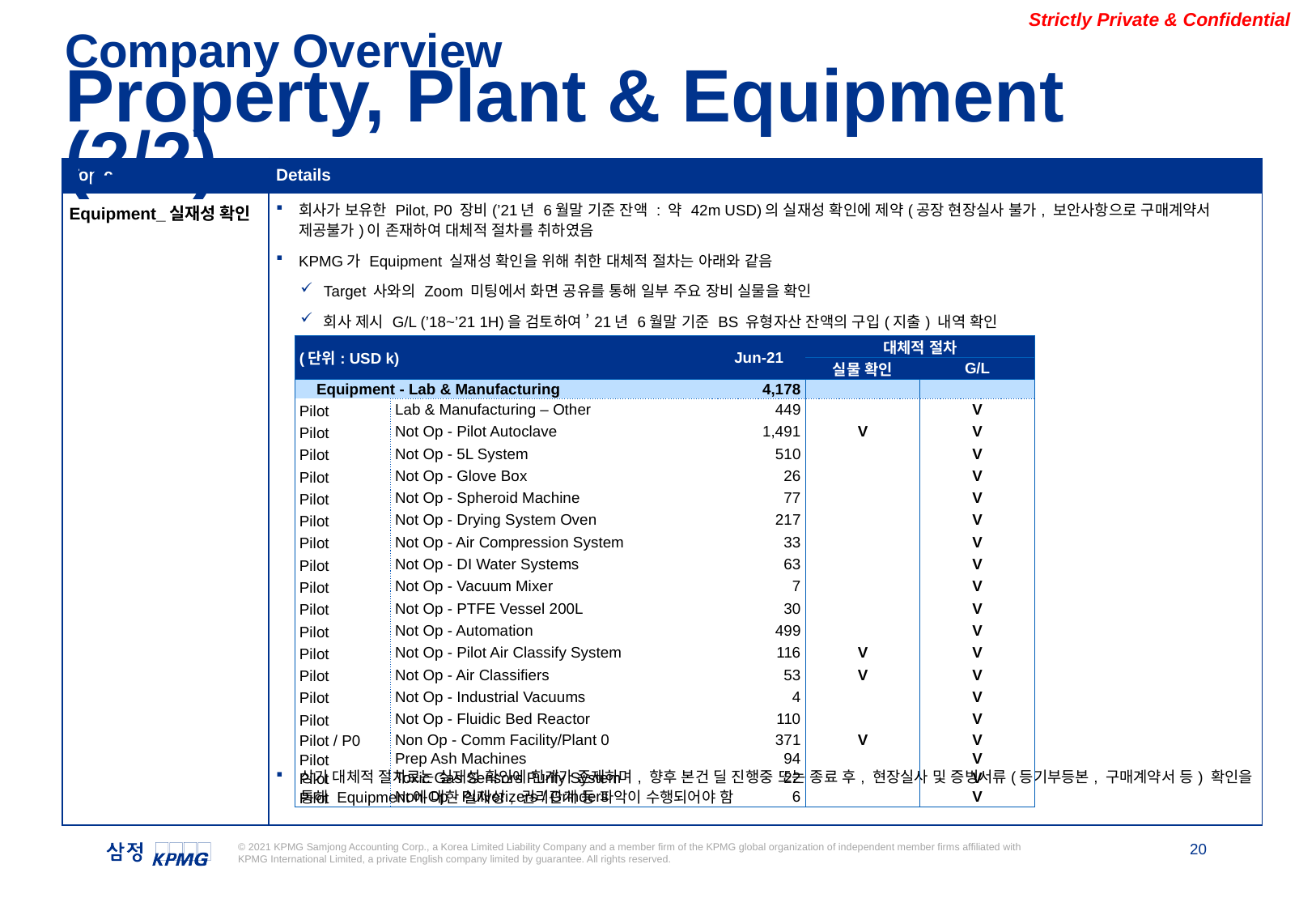

Company Overview
Property, Plant & Equipment (2/2)
| Topic | Details |
| --- | --- |
| Equipment\_실재성 확인 | 회사가 보유한 Pilot, P0 장비(’21년 6월말 기준 잔액 : 약 42m USD)의 실재성 확인에 제약(공장 현장실사 불가, 보안사항으로 구매계약서 제공불가)이 존재하여 대체적 절차를 취하였음 KPMG가 Equipment 실재성 확인을 위해 취한 대체적 절차는 아래와 같음 Target 사와의 Zoom 미팅에서 화면 공유를 통해 일부 주요 장비 실물을 확인 회사 제시 G/L (’18~’21 1H)을 검토하여 ’21년 6월말 기준 BS 유형자산 잔액의 구입(지출) 내역 확인 상기 대체적 절차로는 실재성 확인에 한계가 존재하며, 향후 본건 딜 진행중 또는 종료 후, 현장실사 및 증빙서류(등기부등본, 구매계약서 등) 확인을 통해 Equipment에 대한 실재성, 권리관계 등 파악이 수행되어야 함 |
| (단위: USD k) |  | Jun-21 | 대체적 절차 |  |
| --- | --- | --- | --- | --- |
| (단위: 천USD) |  | Jun-21 | 실물 확인 | G/L |
| Equipment - Lab & Manufacturing |  | 4,178 |  |  |
| Pilot | Lab & Manufacturing – Other | 449 |  | V |
| Pilot | Not Op - Pilot Autoclave | 1,491 | V | V |
| Pilot | Not Op - 5L System | 510 |  | V |
| Pilot | Not Op - Glove Box | 26 |  | V |
| Pilot | Not Op - Spheroid Machine | 77 |  | V |
| Pilot | Not Op - Drying System Oven | 217 |  | V |
| Pilot | Not Op - Air Compression System | 33 |  | V |
| Pilot | Not Op - DI Water Systems | 63 |  | V |
| Pilot | Not Op - Vacuum Mixer | 7 |  | V |
| Pilot | Not Op - PTFE Vessel 200L | 30 |  | V |
| Pilot | Not Op - Automation | 499 |  | V |
| Pilot | Not Op - Pilot Air Classify System | 116 | V | V |
| Pilot | Not Op - Air Classifiers | 53 | V | V |
| Pilot | Not Op - Industrial Vacuums | 4 |  | V |
| Pilot | Not Op - Fluidic Bed Reactor | 110 |  | V |
| Pilot / P0 | Non Op - Comm Facility/Plant 0 | 371 | V | V |
| Pilot | Prep Ash Machines | 94 |  | V |
| Pilot | Toxic Gas Sensors Purify System | 22 |  | V |
| Pilot | Non-Op - Pulverizers / Grinders | 6 |  | V |